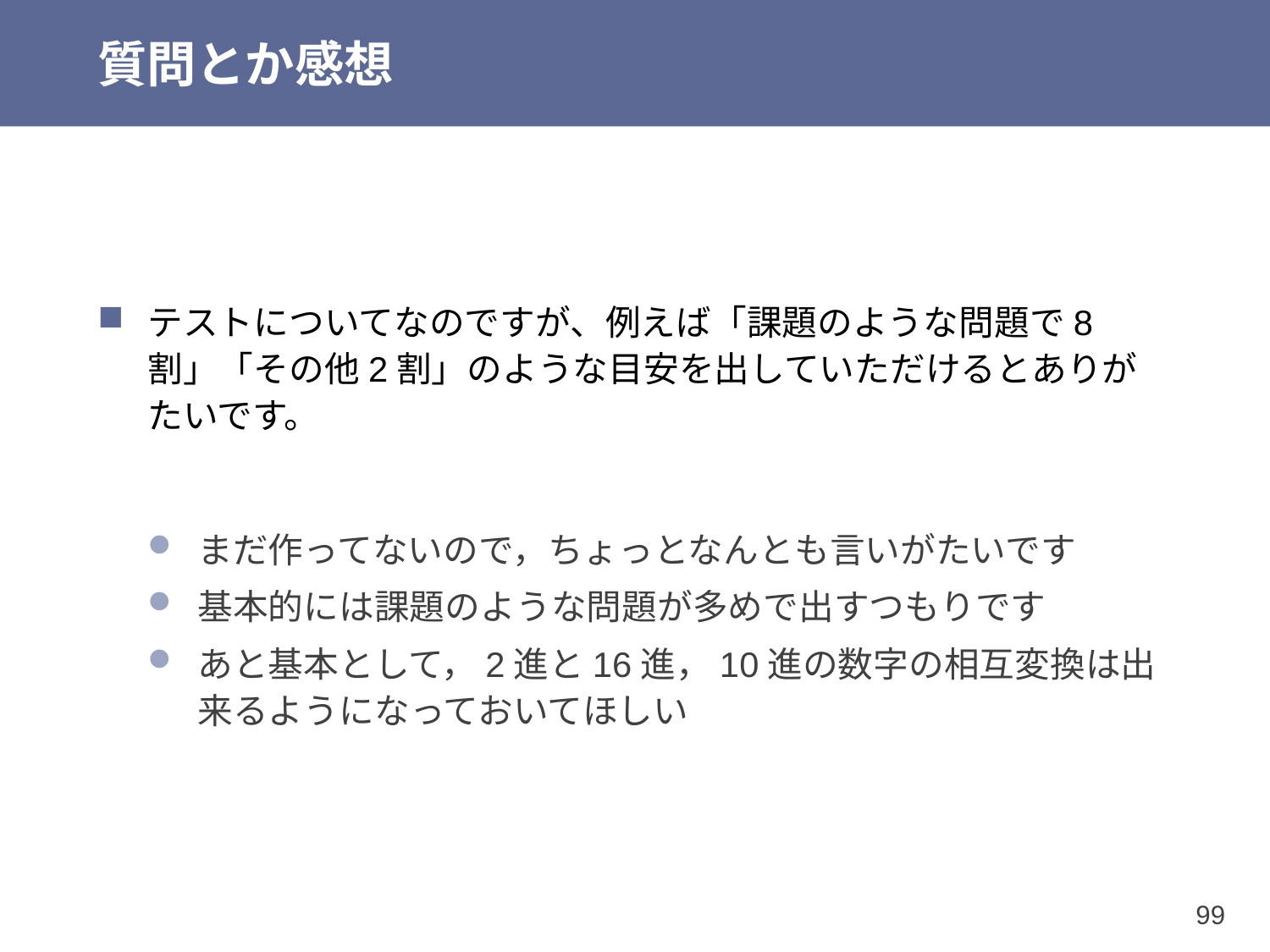

# 質問とか感想
テストについてなのですが、例えば「課題のような問題で8割」「その他2割」のような目安を出していただけるとありがたいです。

まだ作ってないので，ちょっとなんとも言いがたいです
基本的には課題のような問題が多めで出すつもりです
あと基本として，2進と16進，10進の数字の相互変換は出来るようになっておいてほしい